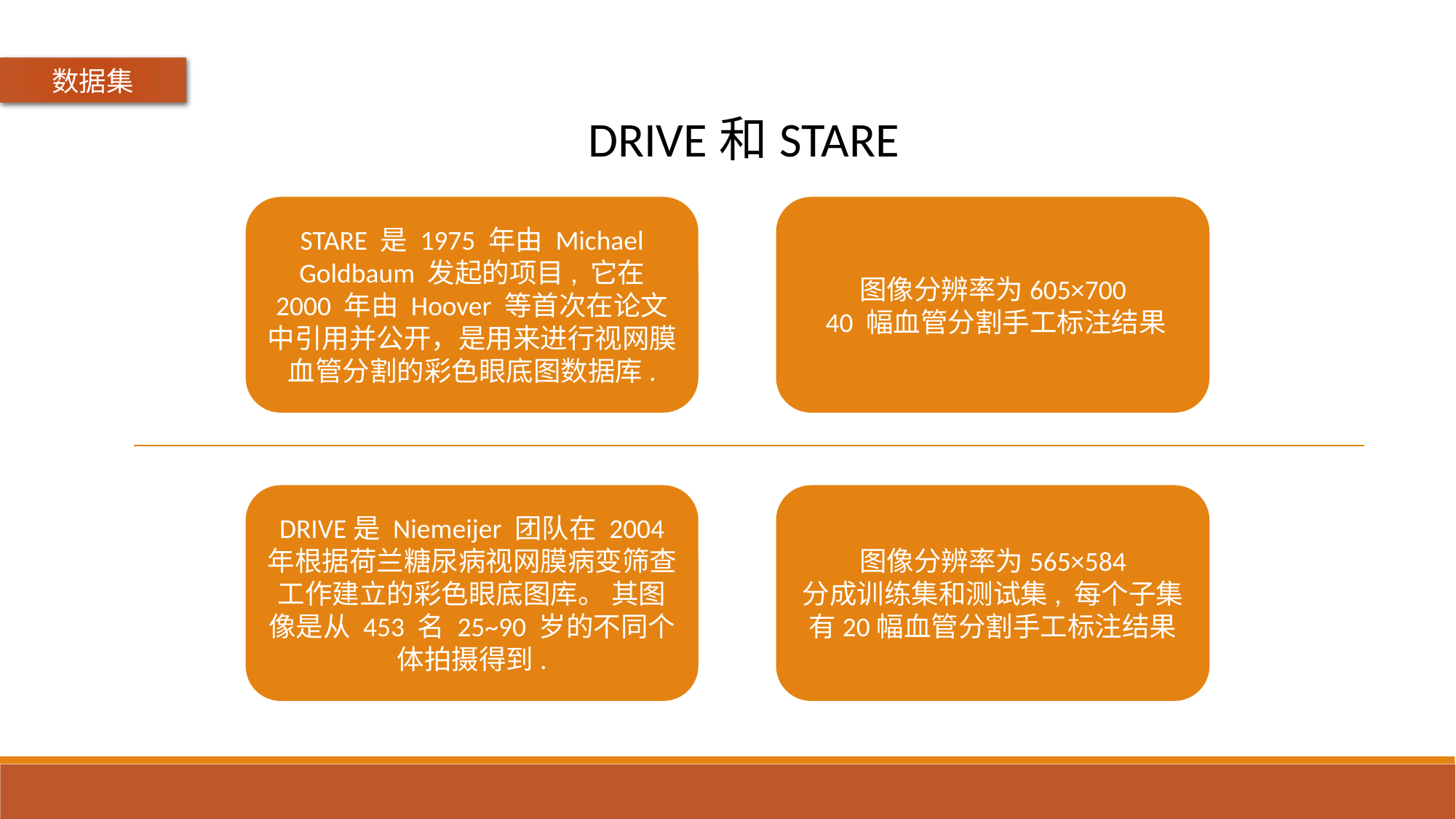

数据集
DRIVE和STARE
STARE 是 1975 年由 Michael Goldbaum 发起的项目, 它在 2000 年由 Hoover 等首次在论文中引用并公开，是用来进行视网膜血管分割的彩色眼底图数据库.
图像分辨率为605×700
 40 幅血管分割手工标注结果
DRIVE是 Niemeijer 团队在 2004 年根据荷兰糖尿病视网膜病变筛查工作建立的彩色眼底图库。 其图像是从 453 名 25~90 岁的不同个体拍摄得到.
图像分辨率为565×584
分成训练集和测试集, 每个子集 有20幅血管分割手工标注结果